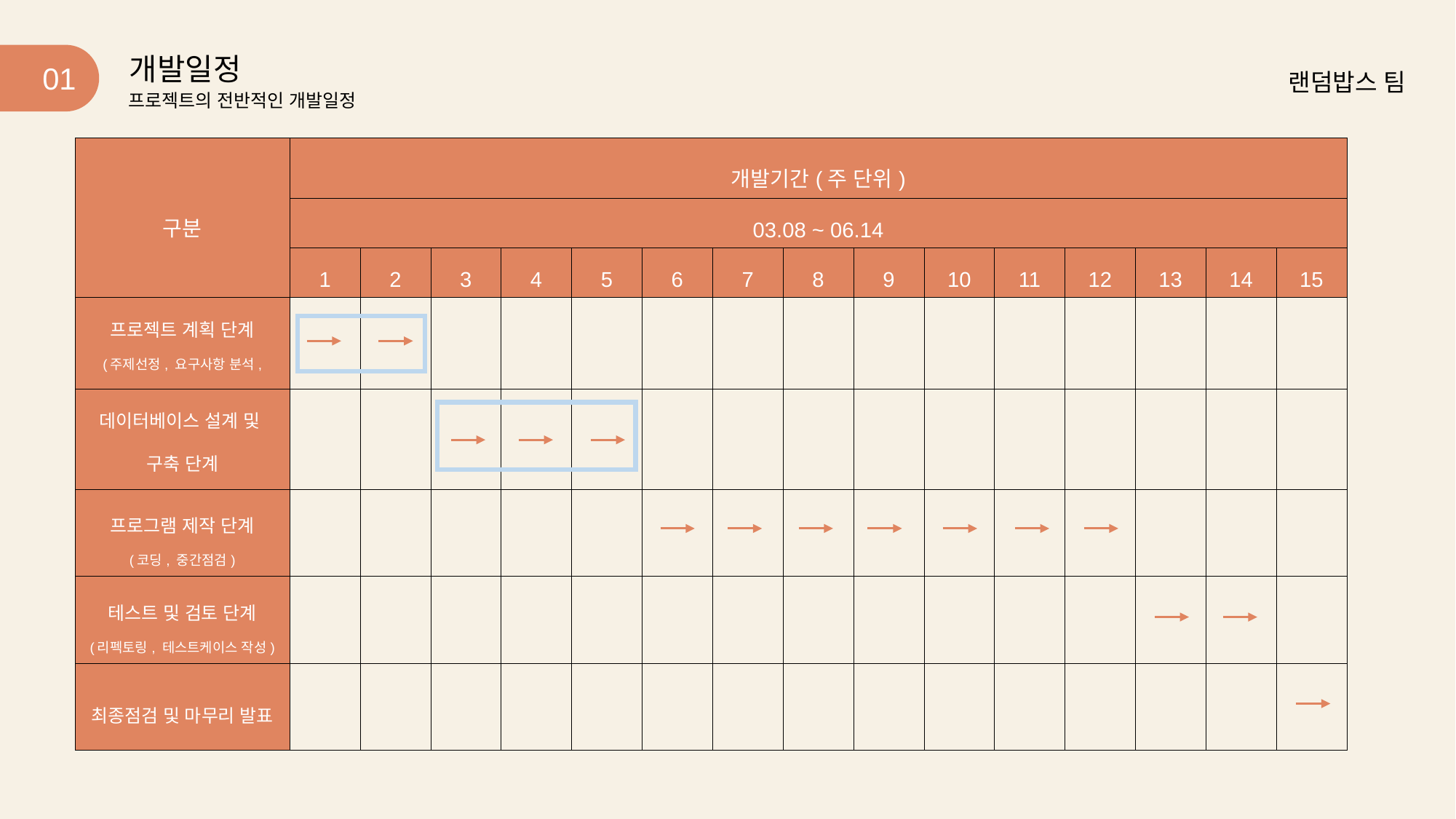

개발일정
01
랜덤밥스 팀
프로젝트의 전반적인 개발일정
| 구분 | 개발기간(주 단위) |  |  |  |  |  |  |  |  |  |  |  |  |  |  |
| --- | --- | --- | --- | --- | --- | --- | --- | --- | --- | --- | --- | --- | --- | --- | --- |
|  | 03.08 ~ 06.14 |  |  |  |  |  |  |  |  |  |  |  |  |  |  |
|  | 1 | 2 | 3 | 4 | 5 | 6 | 7 | 8 | 9 | 10 | 11 | 12 | 13 | 14 | 15 |
| 프로젝트 계획 단계 (주제선정, 요구사항 분석, 기능정의, 플로우차트 작성) |  |  |  |  |  |  |  |  |  |  |  |  |  |  |  |
| 데이터베이스 설계 및 구축 단계 (ERD 작성, 테이블 구축) |  |  |  |  |  |  |  |  |  |  |  |  |  |  |  |
| 프로그램 제작 단계 (코딩, 중간점검) |  |  |  |  |  |  |  |  |  |  |  |  |  |  |  |
| 테스트 및 검토 단계 (리펙토링, 테스트케이스 작성) |  |  |  |  |  |  |  |  |  |  |  |  |  |  |  |
| 최종점검 및 마무리 발표 |  |  |  |  |  |  |  |  |  |  |  |  |  |  |  |